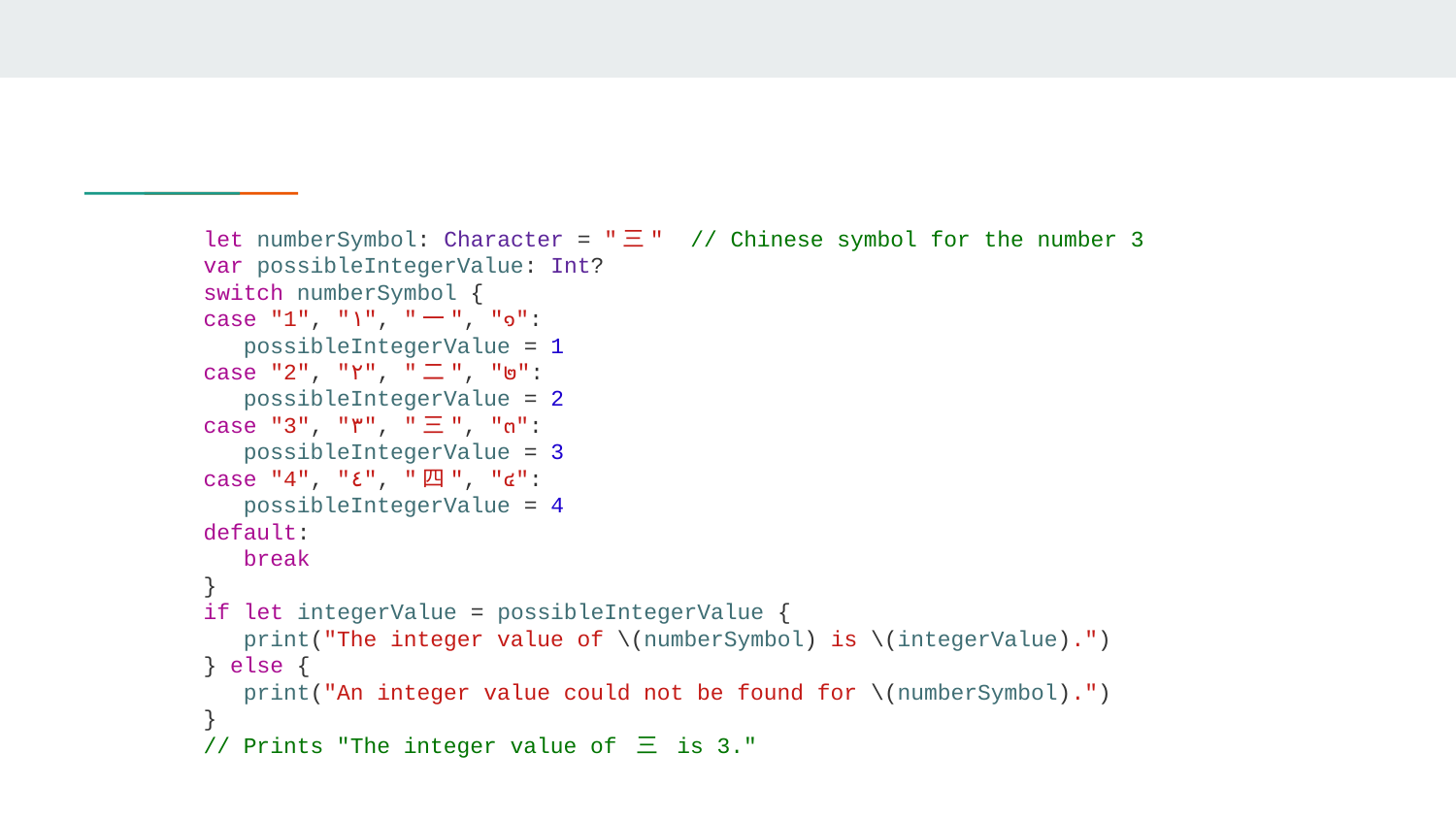

#
let numberSymbol: Character = "三"  // Chinese symbol for the number 3
var possibleIntegerValue: Int?
switch numberSymbol {
case "1", "١", "一", "๑":
   possibleIntegerValue = 1
case "2", "٢", "二", "๒":
   possibleIntegerValue = 2
case "3", "٣", "三", "๓":
   possibleIntegerValue = 3
case "4", "٤", "四", "๔":
   possibleIntegerValue = 4
default:
   break
}
if let integerValue = possibleIntegerValue {
   print("The integer value of \(numberSymbol) is \(integerValue).")
} else {
   print("An integer value could not be found for \(numberSymbol).")
}
// Prints "The integer value of 三 is 3."